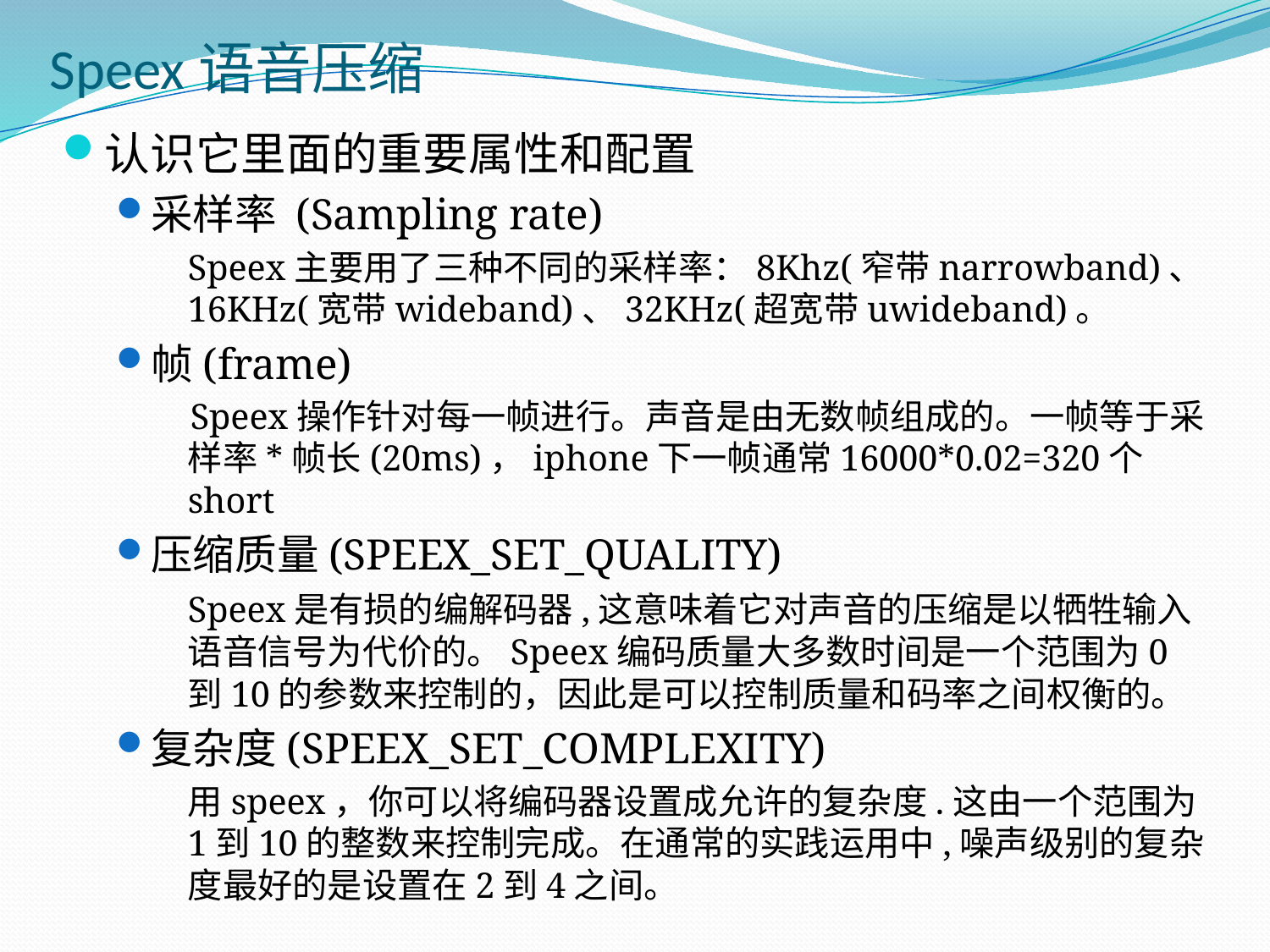

# Speex语音压缩
认识它里面的重要属性和配置
采样率 (Sampling rate)
	Speex主要用了三种不同的采样率：8Khz(窄带narrowband)、16KHz(宽带wideband)、32KHz(超宽带uwideband)。
帧(frame)
    Speex操作针对每一帧进行。声音是由无数帧组成的。一帧等于采样率*帧长(20ms)，iphone下一帧通常16000*0.02=320个short
压缩质量(SPEEX_SET_QUALITY)
	Speex是有损的编解码器,这意味着它对声音的压缩是以牺牲输入语音信号为代价的。Speex编码质量大多数时间是一个范围为0到10的参数来控制的，因此是可以控制质量和码率之间权衡的。
复杂度(SPEEX_SET_COMPLEXITY)
	用speex，你可以将编码器设置成允许的复杂度.这由一个范围为1到10的整数来控制完成。在通常的实践运用中,噪声级别的复杂度最好的是设置在2到4之间。